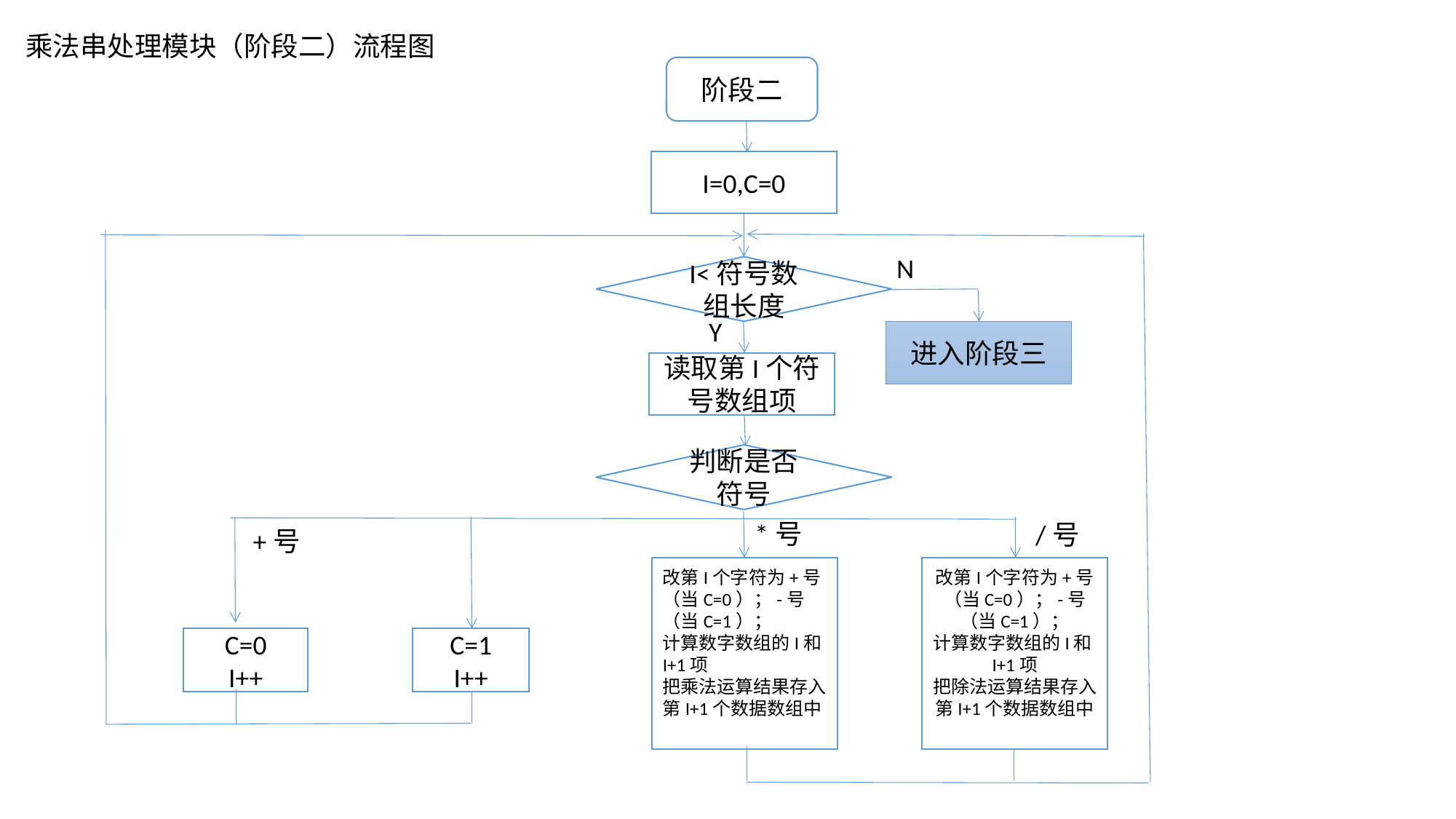

乘法串处理模块（阶段二）流程图
阶段二
I=0,C=0
N
I<符号数组长度
Y
进入阶段三
读取第I个符号数组项
判断是否符号
*号
/号
+号
改第I个字符为+号（当C=0）；-号（当C=1）；
计算数字数组的I和I+1项
把乘法运算结果存入第I+1个数据数组中

改第I个字符为+号（当C=0）；-号（当C=1）；
计算数字数组的I和I+1项
把除法运算结果存入第I+1个数据数组中

C=0
I++
C=1
I++